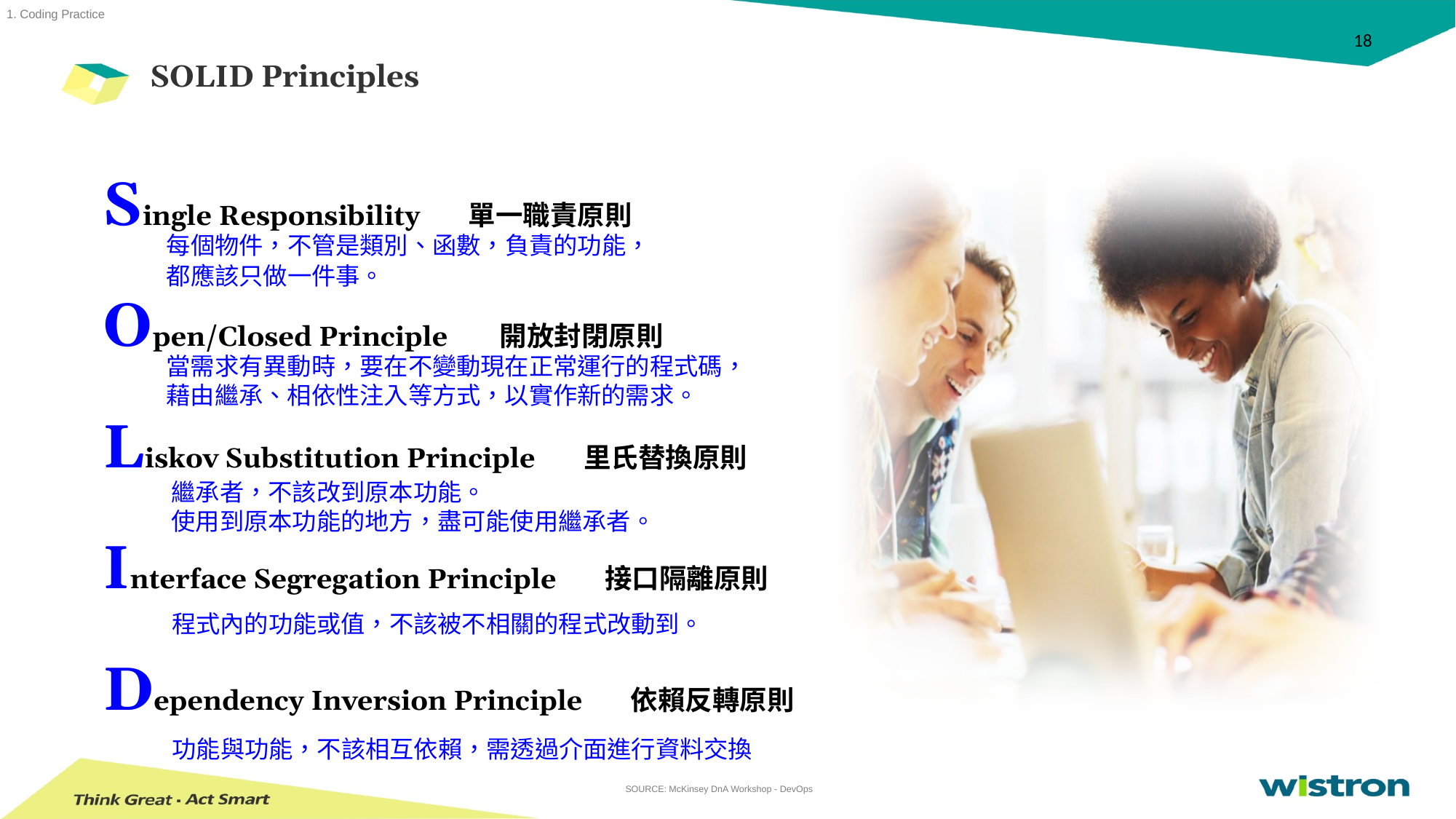

1. Coding Practice
18
SOLID Principles
Single Responsibility      單一職責原則
Open/Closed Principle      開放封閉原則
Liskov Substitution Principle      里氏替換原則
Interface Segregation Principle      接口隔離原則
Dependency Inversion Principle      依賴反轉原則

每個物件，不管是類別、函數，負責的功能，
都應該只做一件事。
當需求有異動時，要在不變動現在正常運行的程式碼，
藉由繼承、相依性注入等方式，以實作新的需求。
繼承者，不該改到原本功能。
使用到原本功能的地方，盡可能使用繼承者。
程式內的功能或值，不該被不相關的程式改動到。
功能與功能，不該相互依賴，需透過介面進行資料交換
SOURCE: McKinsey DnA Workshop - DevOps